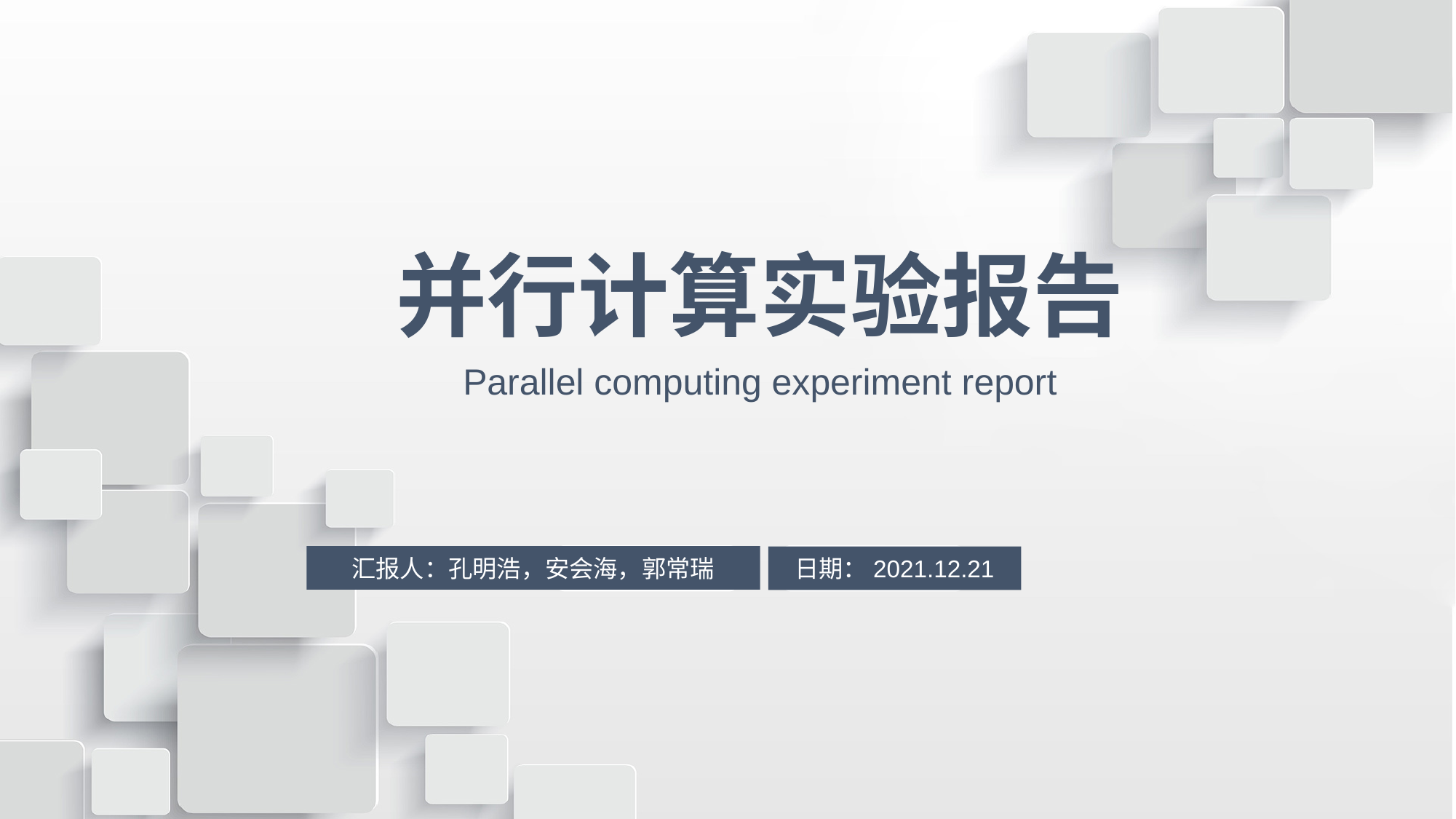

并行计算实验报告
Parallel computing experiment report
汇报人：孔明浩，安会海，郭常瑞

日期：2021.12.21